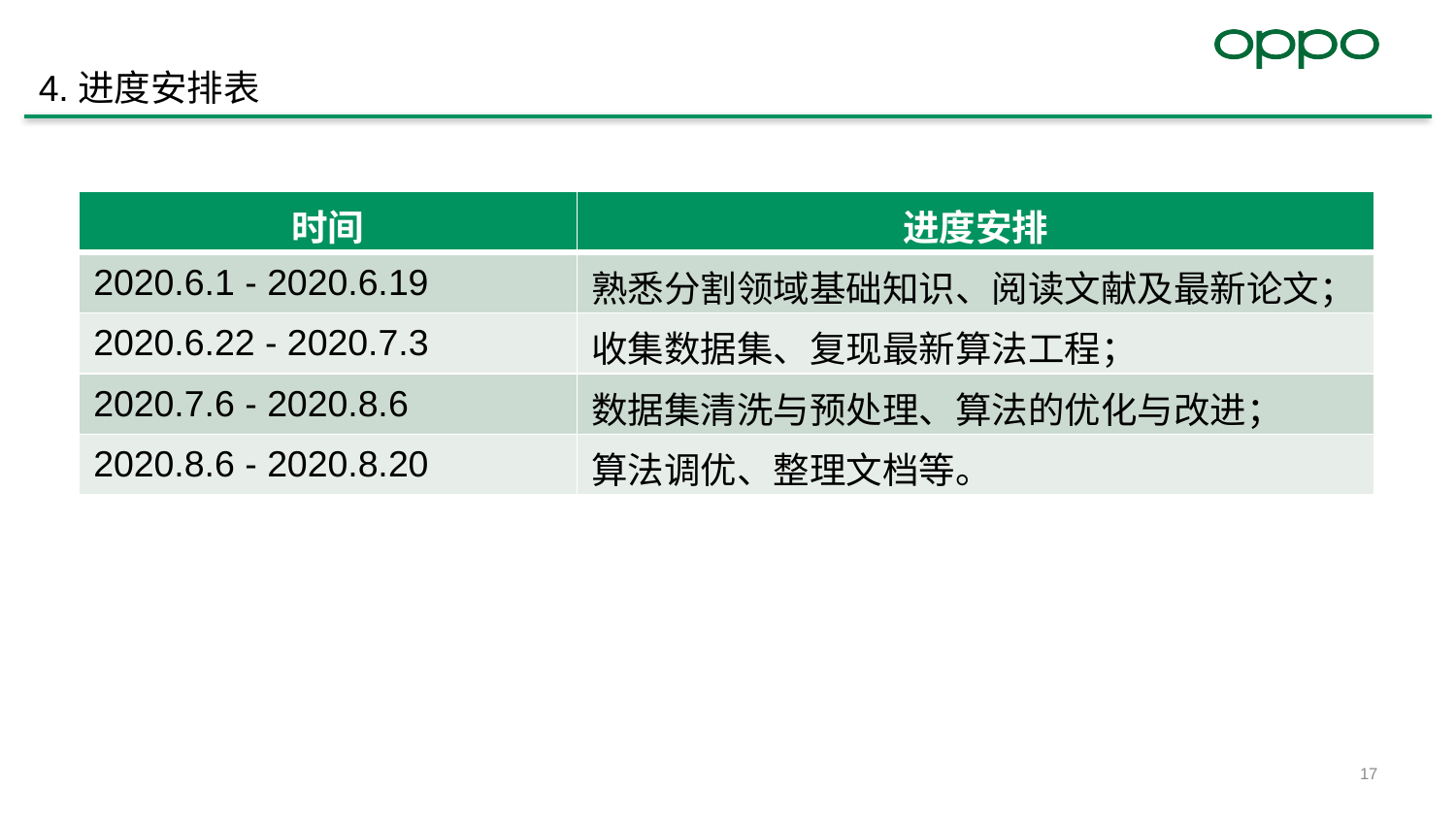

4.进度安排表
| 时间 | 进度安排 |
| --- | --- |
| 2020.6.1 - 2020.6.19 | 熟悉分割领域基础知识、阅读文献及最新论文； |
| 2020.6.22 - 2020.7.3 | 收集数据集、复现最新算法工程； |
| 2020.7.6 - 2020.8.6 | 数据集清洗与预处理、算法的优化与改进； |
| 2020.8.6 - 2020.8.20 | 算法调优、整理文档等。 |